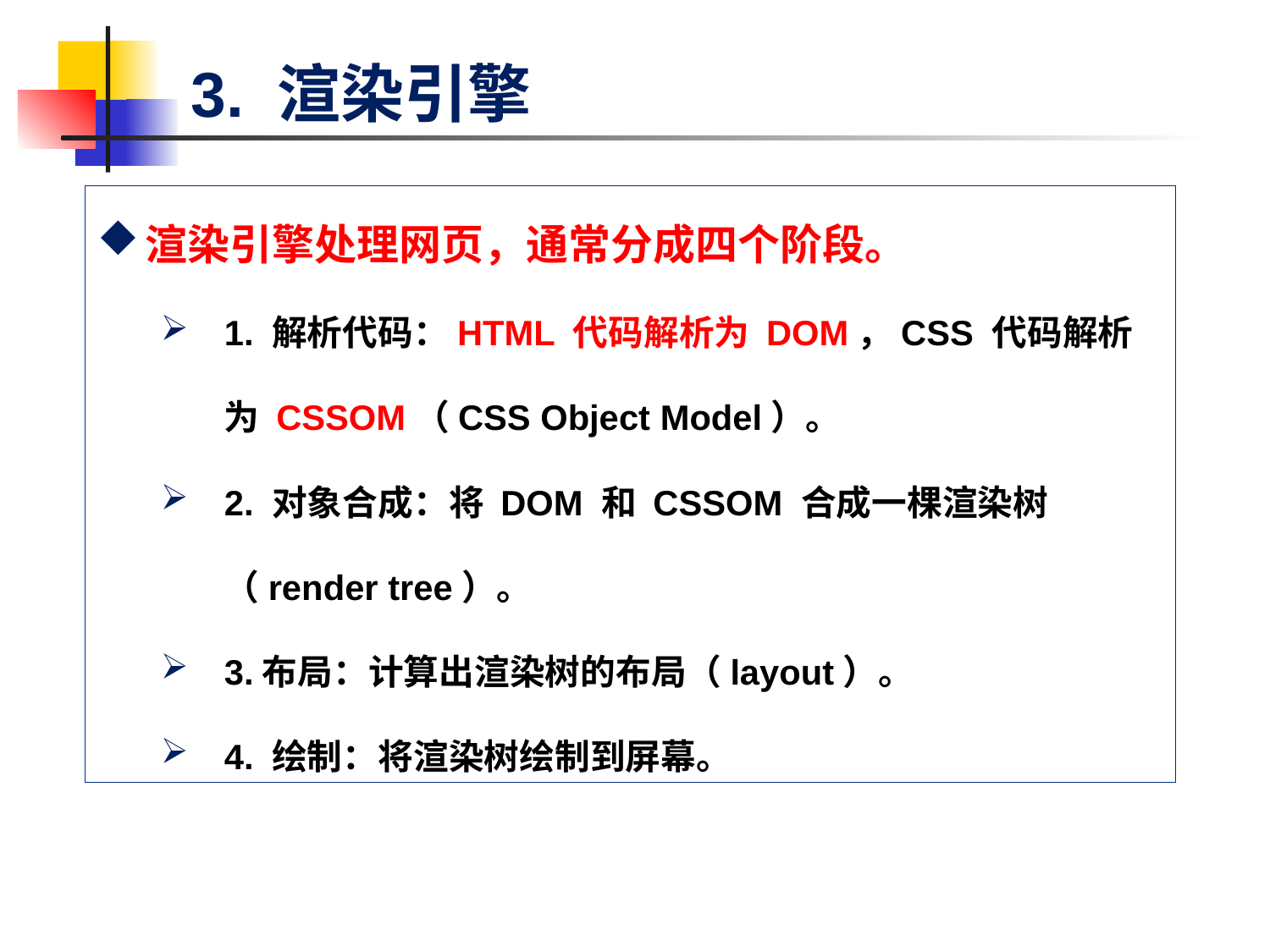

# 3. 渲染引擎
渲染引擎处理网页，通常分成四个阶段。
1. 解析代码：HTML 代码解析为 DOM，CSS 代码解析为 CSSOM（CSS Object Model）。
2. 对象合成：将 DOM 和 CSSOM 合成一棵渲染树（render tree）。
3.布局：计算出渲染树的布局（layout）。
4. 绘制：将渲染树绘制到屏幕。